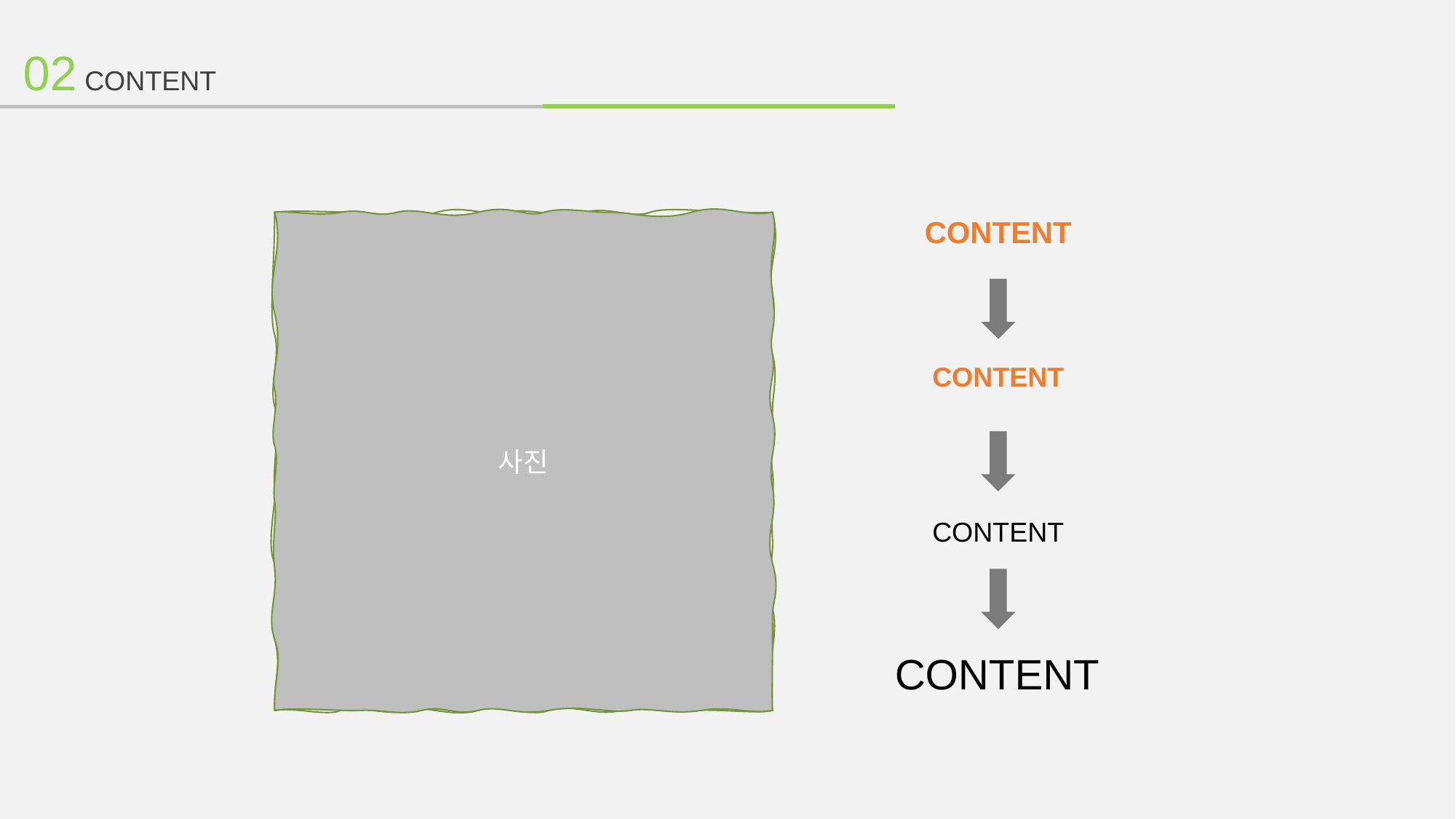

02 CONTENT
CONTENT
사진

CONTENT

CONTENT

CONTENT